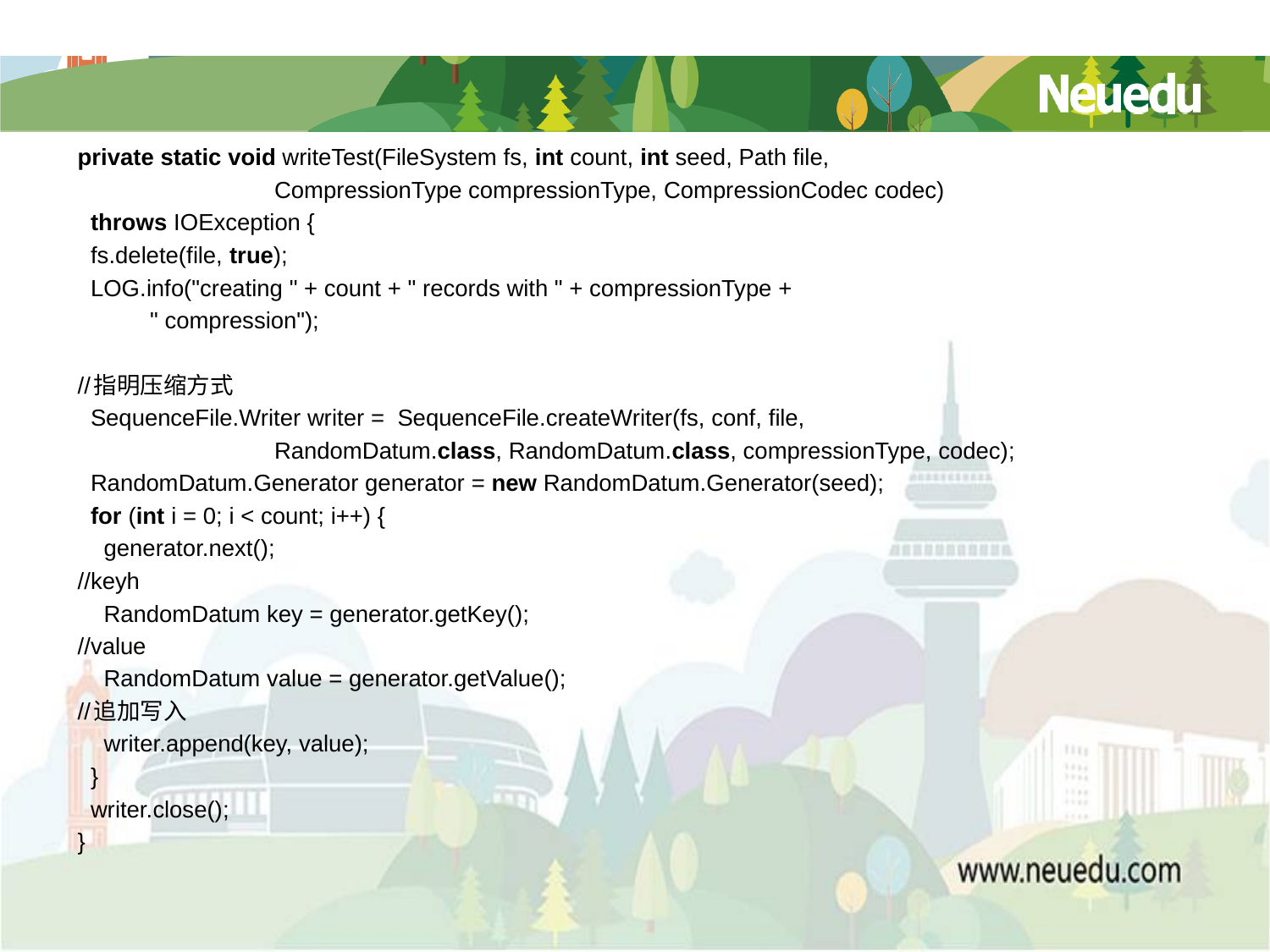

private static void writeTest(FileSystem fs, int count, int seed, Path file,
                              CompressionType compressionType, CompressionCodec codec)
  throws IOException {
  fs.delete(file, true);
  LOG.info("creating " + count + " records with " + compressionType +
           " compression");

//指明压缩方式
  SequenceFile.Writer writer =  SequenceFile.createWriter(fs, conf, file,
                              RandomDatum.class, RandomDatum.class, compressionType, codec);
  RandomDatum.Generator generator = new RandomDatum.Generator(seed);
  for (int i = 0; i < count; i++) {
    generator.next();
//keyh
    RandomDatum key = generator.getKey();
//value
    RandomDatum value = generator.getValue();
//追加写入
    writer.append(key, value);
  }
  writer.close();
}